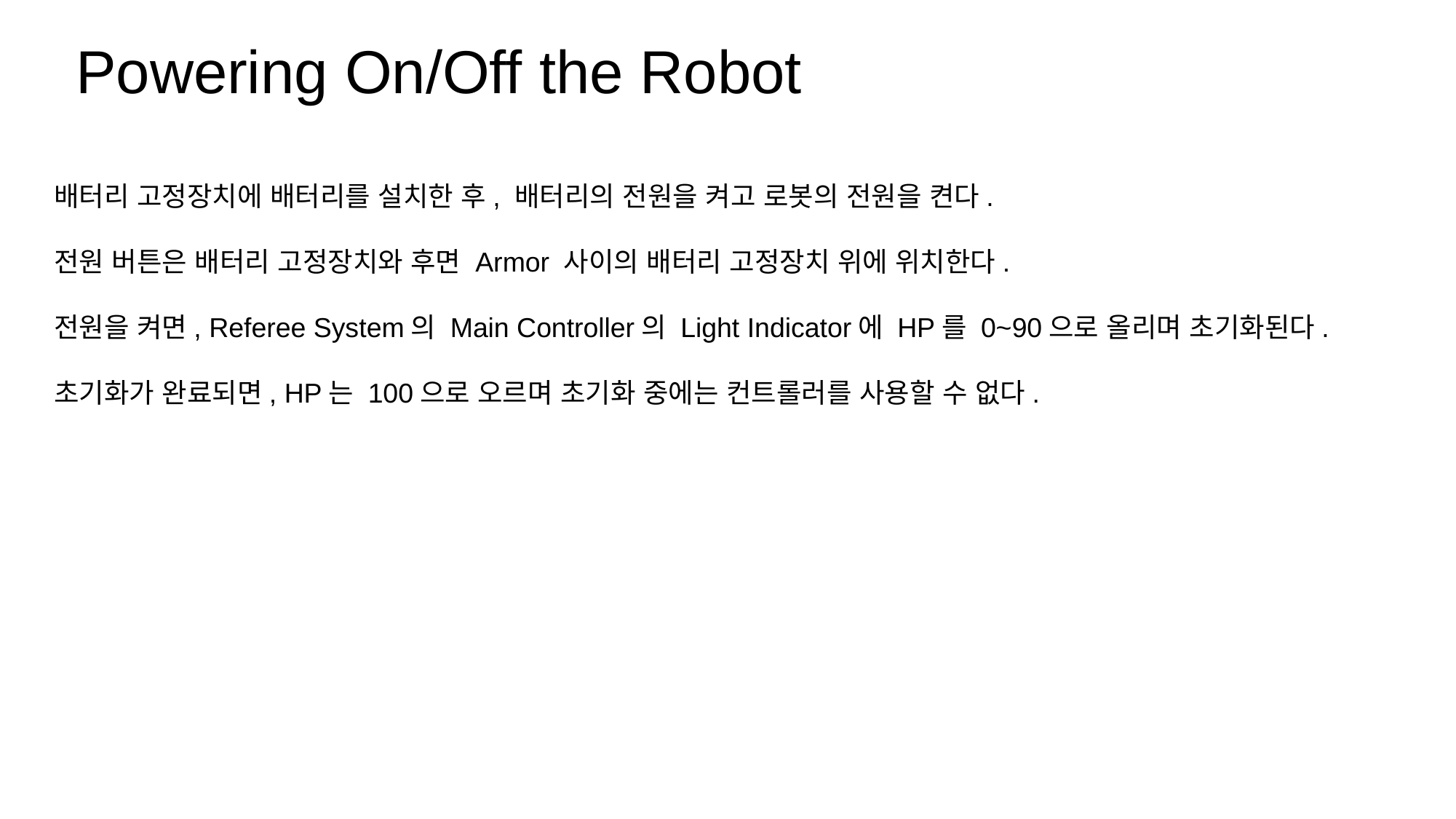

Powering On/Off the Robot
배터리 고정장치에 배터리를 설치한 후, 배터리의 전원을 켜고 로봇의 전원을 켠다.

전원 버튼은 배터리 고정장치와 후면 Armor 사이의 배터리 고정장치 위에 위치한다.

전원을 켜면, Referee System의 Main Controller의 Light Indicator에 HP를 0~90으로 올리며 초기화된다.

초기화가 완료되면, HP는 100으로 오르며 초기화 중에는 컨트롤러를 사용할 수 없다.